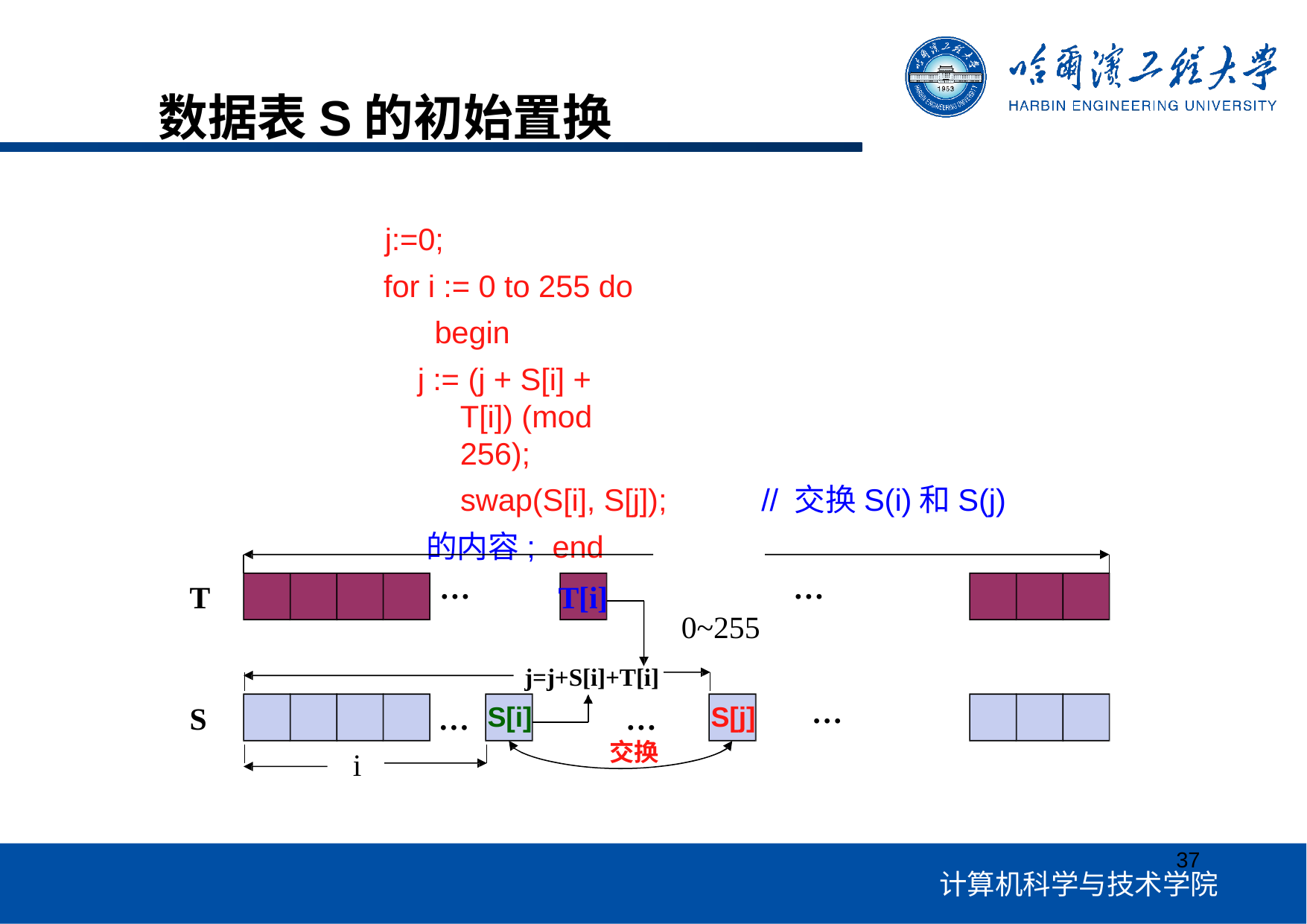

数据表S的初始置换
j:=0;
for i := 0 to 255 do  begin
j := (j + S[i] + T[i]) (mod 256);
swap(S[i], S[j]);	// 交换S(i)和S(j)的内容;  end

0~255

…
…

T
T[i]

j=j+S[i]+T[i]

…

S
…
…
交换
S[i]
S[j]

i

37